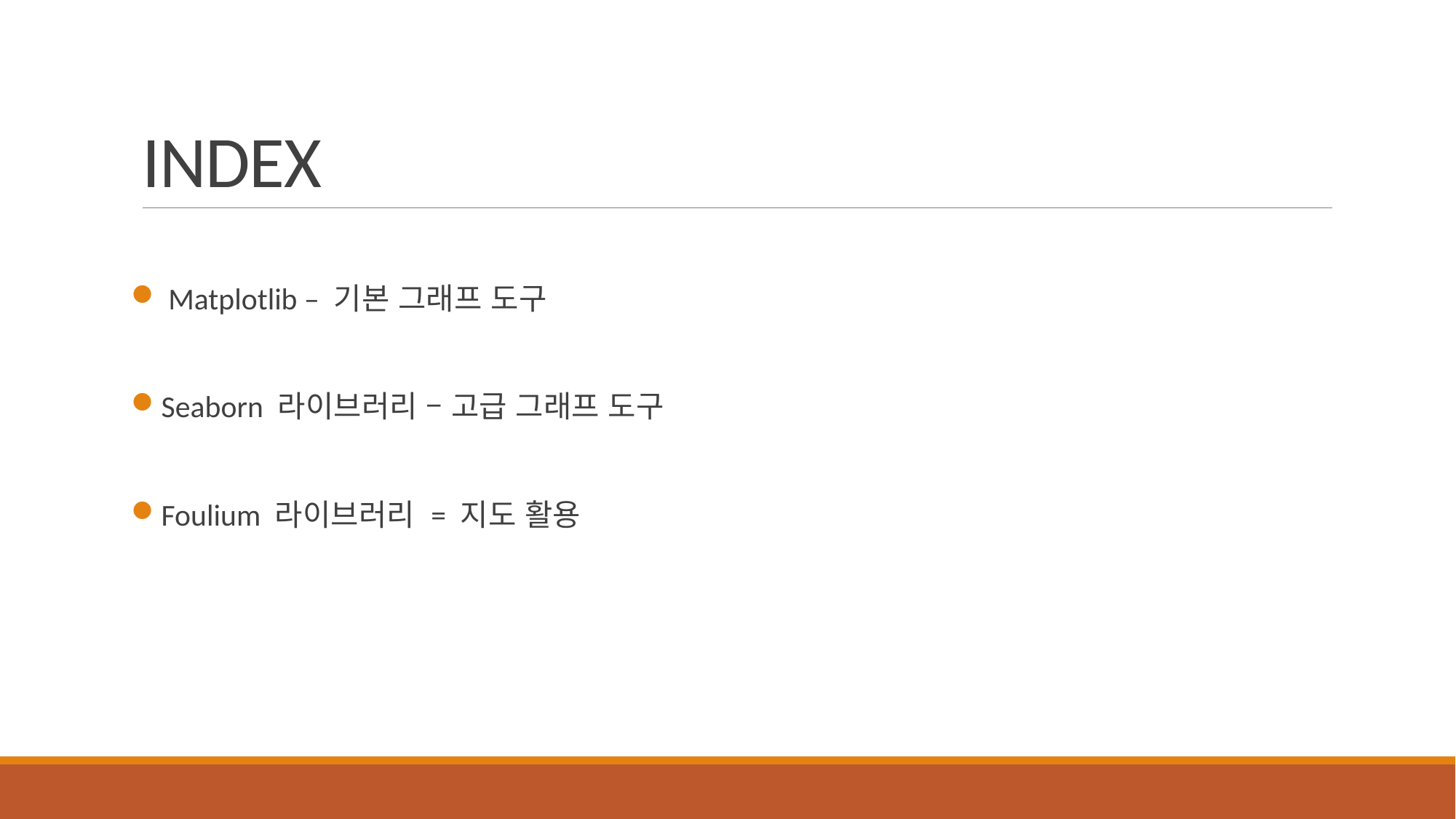

# INDEX

 Matplotlib – 기본 그래프 도구

Seaborn 라이브러리 – 고급 그래프 도구

Foulium 라이브러리 = 지도 활용